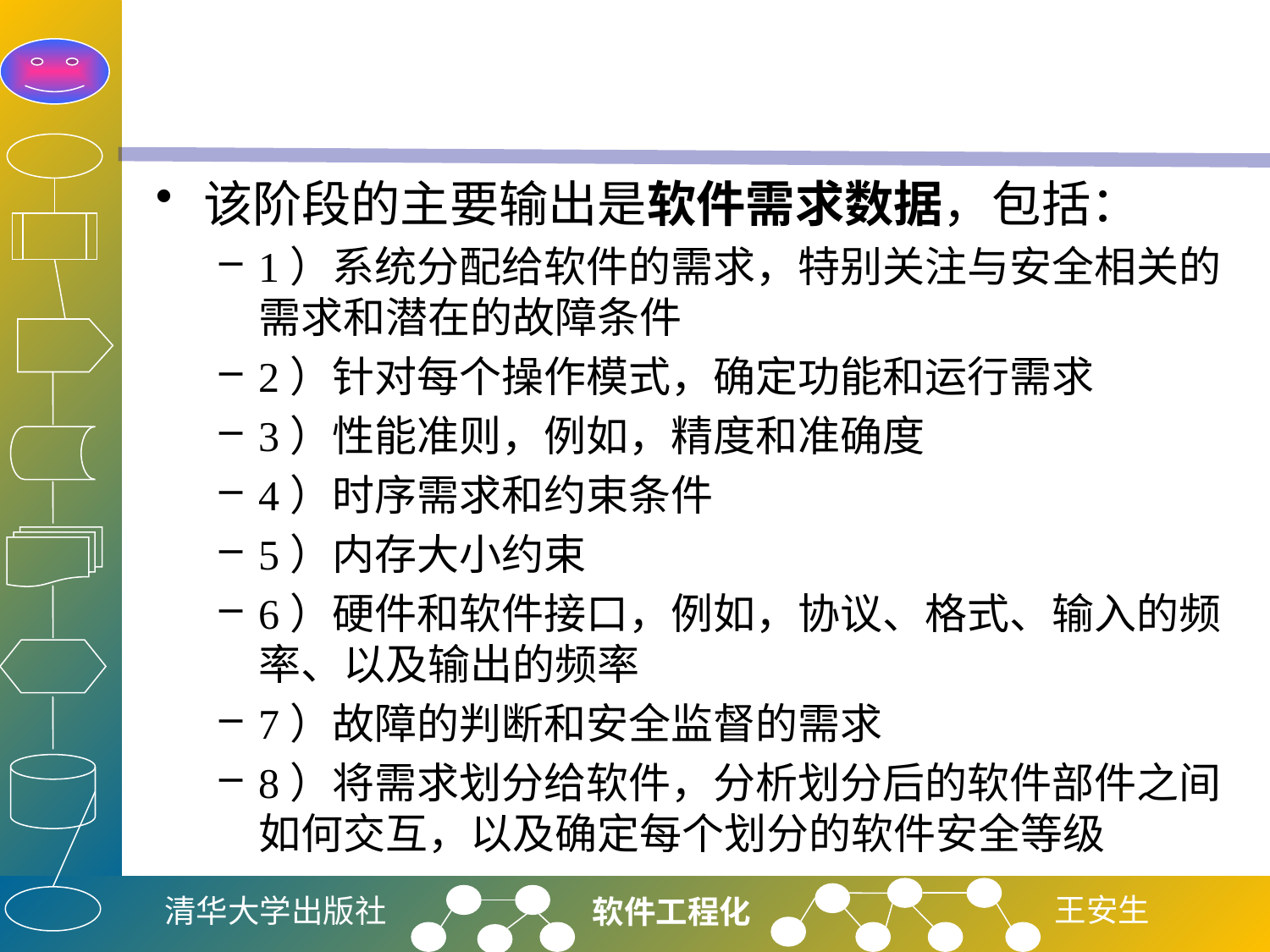

#
该阶段的主要输出是软件需求数据，包括：
1）系统分配给软件的需求，特别关注与安全相关的需求和潜在的故障条件
2）针对每个操作模式，确定功能和运行需求
3）性能准则，例如，精度和准确度
4）时序需求和约束条件
5）内存大小约束
6）硬件和软件接口，例如，协议、格式、输入的频率、以及输出的频率
7）故障的判断和安全监督的需求
8）将需求划分给软件，分析划分后的软件部件之间如何交互，以及确定每个划分的软件安全等级